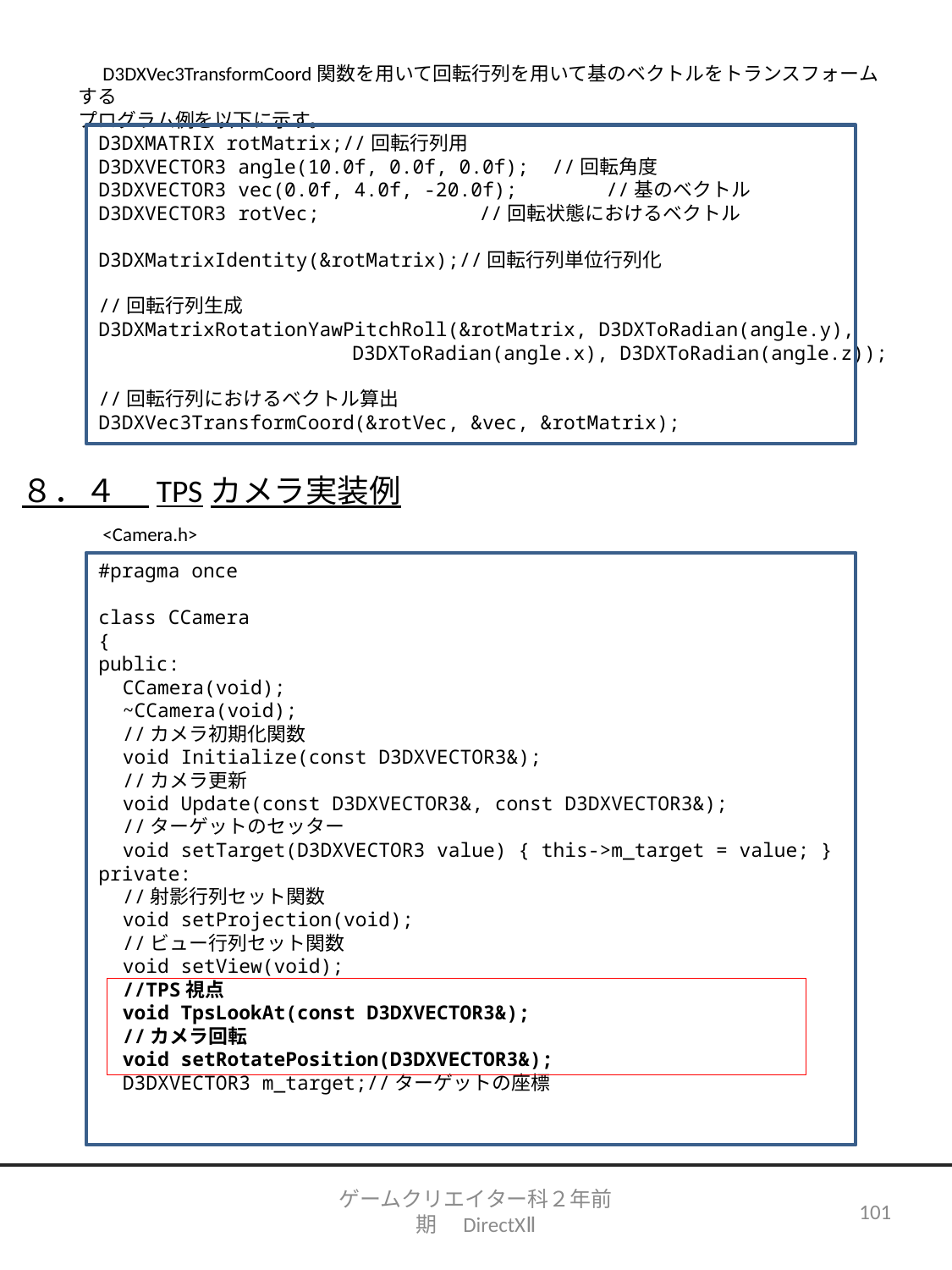

D3DXVec3TransformCoord関数を用いて回転行列を用いて基のベクトルをトランスフォームする
プログラム例を以下に示す。
D3DXMATRIX rotMatrix;//回転行列用
D3DXVECTOR3 angle(10.0f, 0.0f, 0.0f);  //回転角度
D3DXVECTOR3 vec(0.0f, 4.0f, -20.0f);	//基のベクトル
D3DXVECTOR3 rotVec;		//回転状態におけるベクトル

D3DXMatrixIdentity(&rotMatrix);//回転行列単位行列化

//回転行列生成
D3DXMatrixRotationYawPitchRoll(&rotMatrix, D3DXToRadian(angle.y),
		D3DXToRadian(angle.x), D3DXToRadian(angle.z));

//回転行列におけるベクトル算出
D3DXVec3TransformCoord(&rotVec, &vec, &rotMatrix);

８．４　TPSカメラ実装例
　<Camera.h>
#pragma once

class CCamera
{
public:
　CCamera(void);
　~CCamera(void);
　//カメラ初期化関数
　void Initialize(const D3DXVECTOR3&);
　//カメラ更新
　void Update(const D3DXVECTOR3&, const D3DXVECTOR3&);
　//ターゲットのセッター
　void setTarget(D3DXVECTOR3 value) { this->m_target = value; }
private:
　//射影行列セット関数
　void setProjection(void);
　//ビュー行列セット関数
　void setView(void);
　//TPS視点
　void TpsLookAt(const D3DXVECTOR3&);
　//カメラ回転
　void setRotatePosition(D3DXVECTOR3&);
　D3DXVECTOR3 m_target;//ターゲットの座標

ゲームクリエイター科２年前期　DirectXⅡ
101